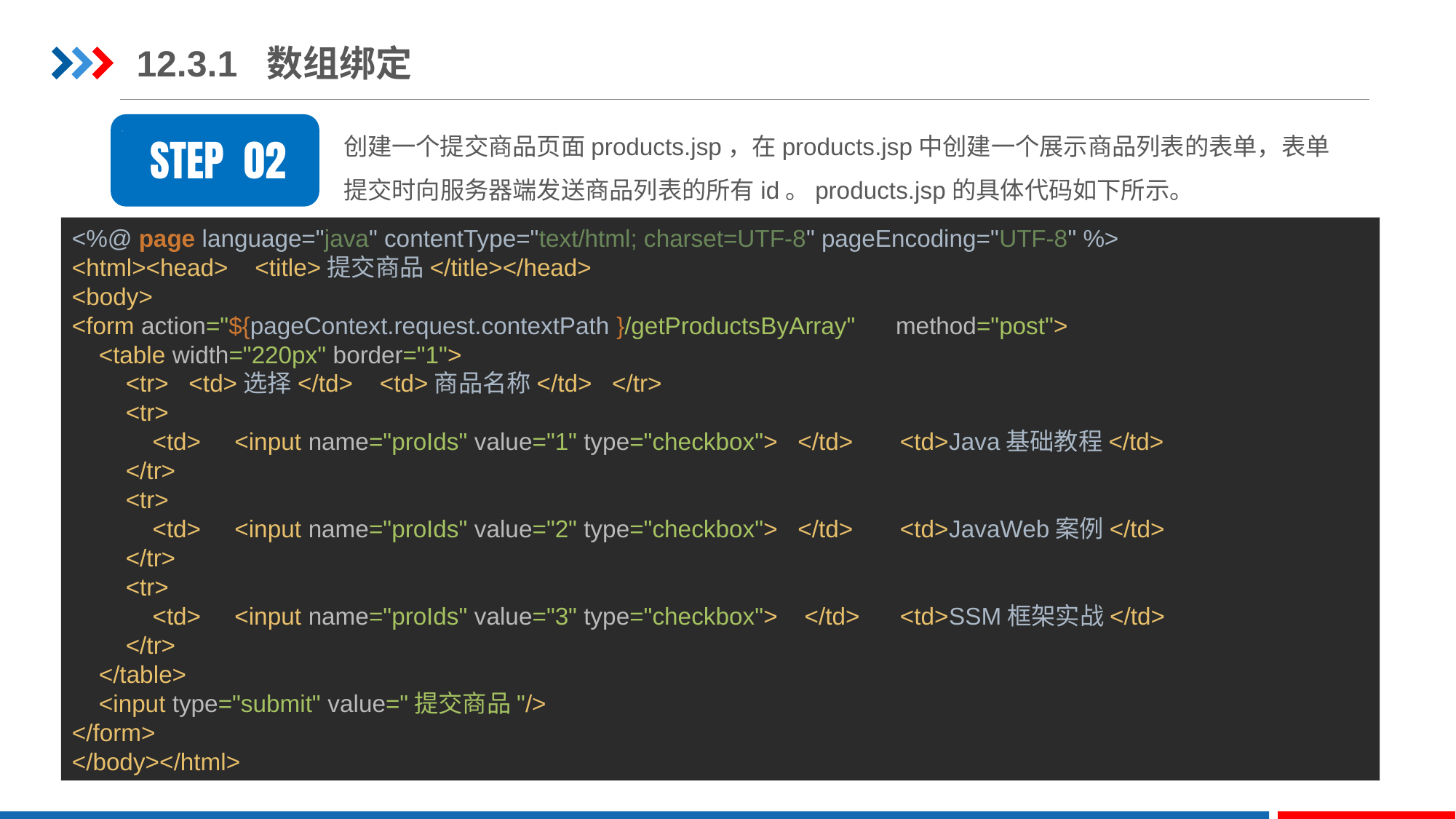

12.3.1  数组绑定
创建一个提交商品页面products.jsp，在products.jsp中创建一个展示商品列表的表单，表单提交时向服务器端发送商品列表的所有id。products.jsp的具体代码如下所示。

STEP  02
<%@ page language="java" contentType="text/html; charset=UTF-8" pageEncoding="UTF-8" %>
<html><head>    <title>提交商品</title></head>
<body>
<form action="${pageContext.request.contextPath }/getProductsByArray"      method="post">
    <table width="220px" border="1">
        <tr>   <td>选择</td>    <td>商品名称</td>   </tr>
        <tr>
            <td>     <input name="proIds" value="1" type="checkbox">   </td>       <td>Java基础教程</td>
        </tr>
        <tr>
            <td>     <input name="proIds" value="2" type="checkbox">   </td>       <td>JavaWeb案例</td>
        </tr>
        <tr>
            <td>     <input name="proIds" value="3" type="checkbox">    </td>      <td>SSM框架实战</td>
        </tr>
    </table>
    <input type="submit" value="提交商品"/>
</form>
</body></html>